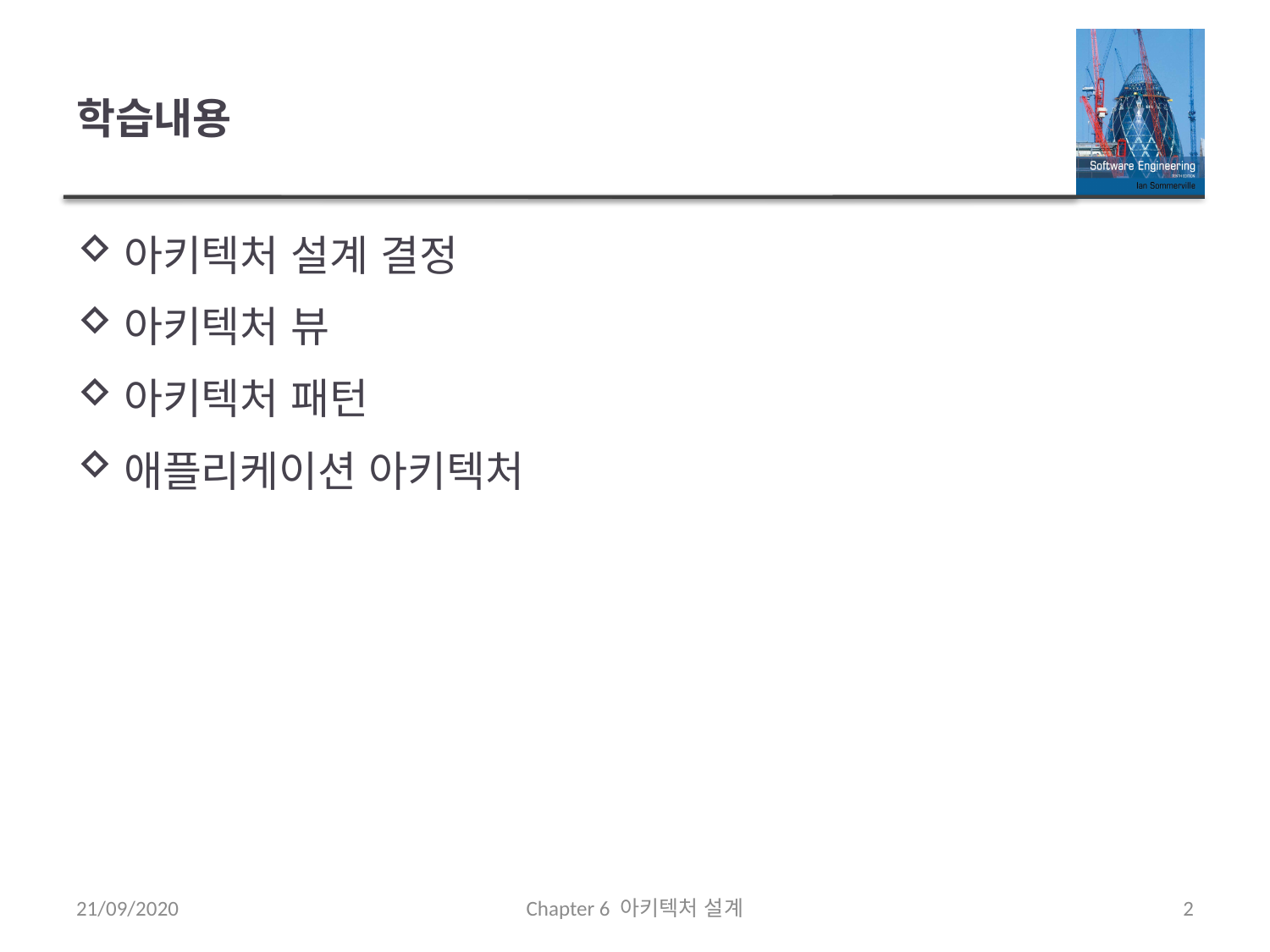

# 학습내용
아키텍처 설계 결정
아키텍처 뷰
아키텍처 패턴
애플리케이션 아키텍처

21/09/2020
Chapter 6 아키텍처 설계
2